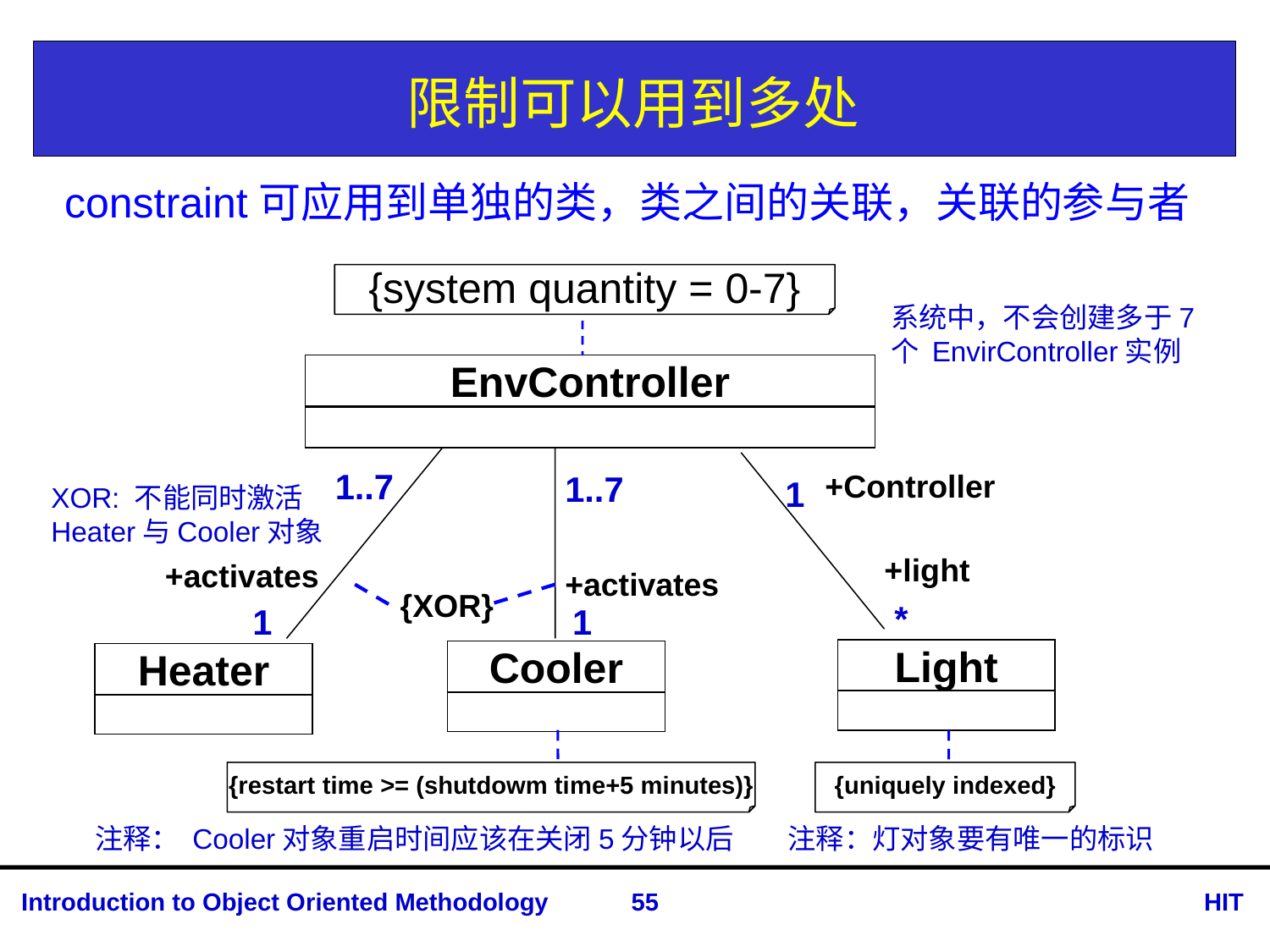

# 限制可以用到多处
constraint可应用到单独的类，类之间的关联，关联的参与者
{system quantity = 0-7}
系统中，不会创建多于7个 EnvirController实例

EnvController

1..7
+Controller
1..7
1
XOR: 不能同时激活Heater与Cooler对象
+light
+activates
+activates

{XOR}
*
1
1
Light
Cooler
Heater

{restart time >= (shutdowm time+5 minutes)}
{uniquely indexed}
注释： Cooler对象重启时间应该在关闭5分钟以后
注释：灯对象要有唯一的标识